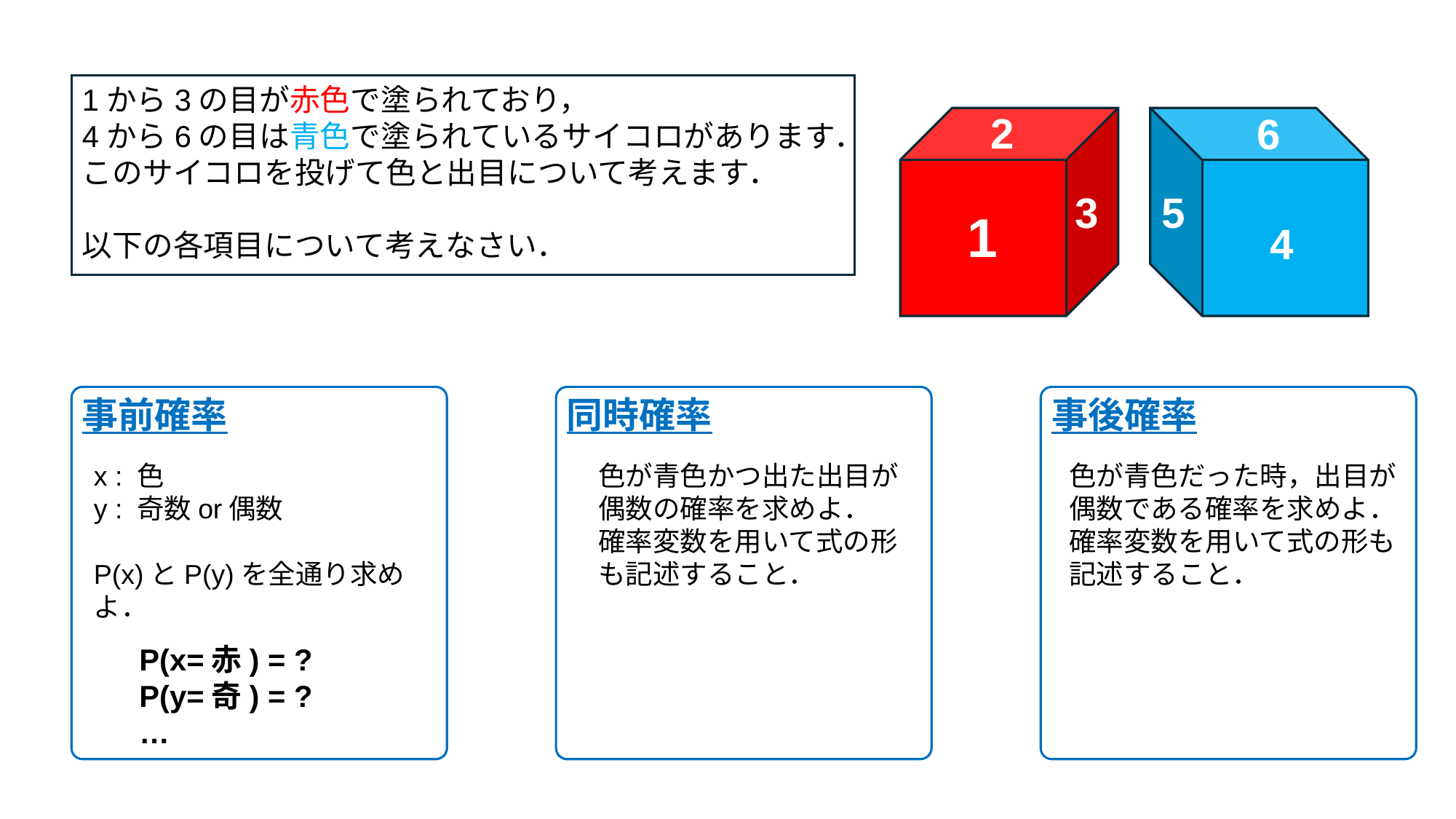

1から3の目が赤色で塗られており，
4から6の目は青色で塗られているサイコロがあります．
このサイコロを投げて色と出目について考えます．

以下の各項目について考えなさい．
2
6

3
5
1
4

事前確率

同時確率

事後確率
x : 色
y : 奇数or偶数

P(x)とP(y)を全通り求めよ．
色が青色かつ出た出目が偶数の確率を求めよ．
確率変数を用いて式の形も記述すること．
色が青色だった時，出目が偶数である確率を求めよ．
確率変数を用いて式の形も記述すること．
P(x=赤) = ?
P(y=奇) = ?
…